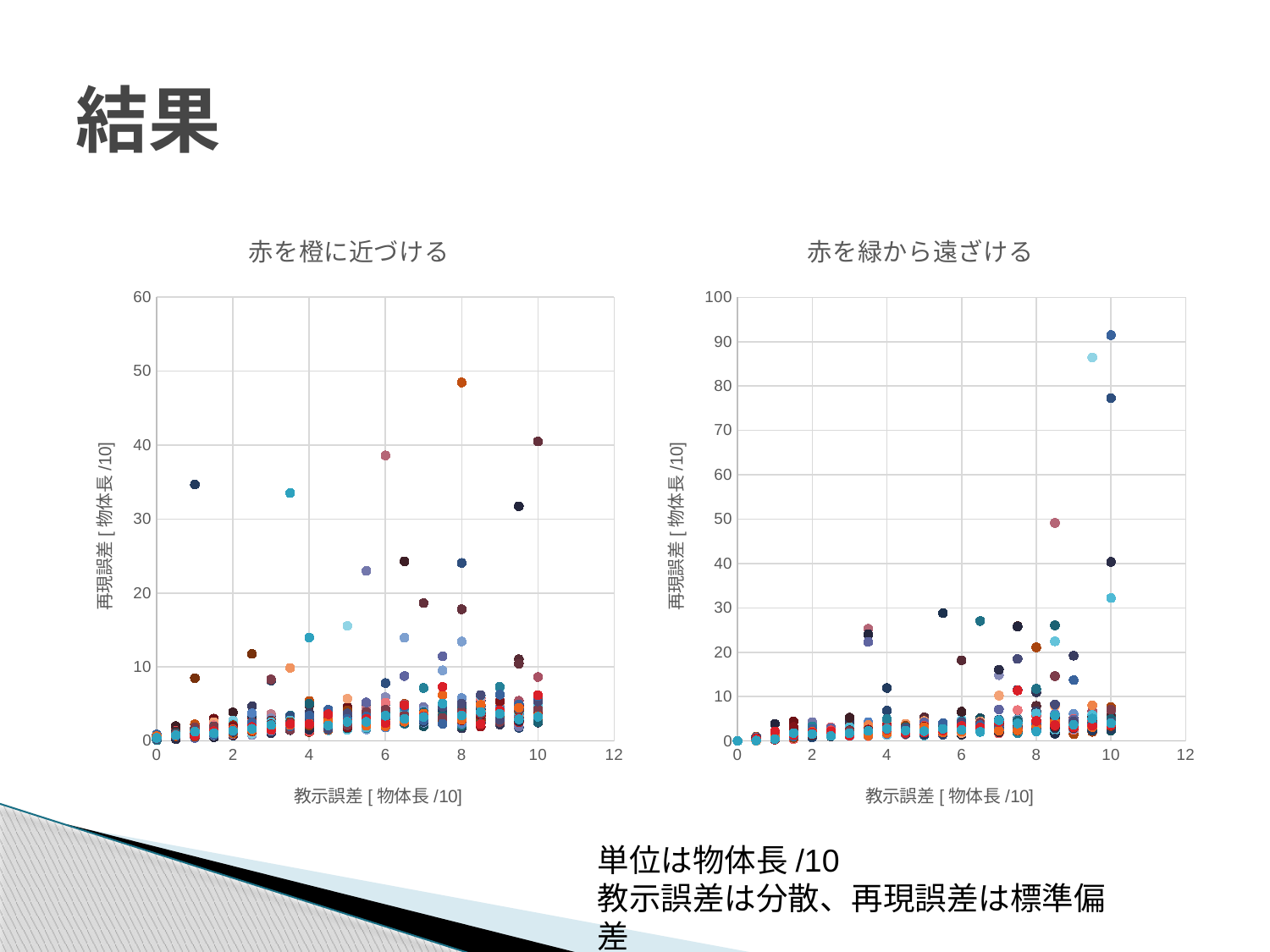

# 結果

### Chart: 赤を橙に近づける

| Category |  |  |  |  |  |  |  |  |  |  |  |  |  |  |  |  |  |  |  |  |  |  |  |  |  |  |  |  |  |  |  |  |  |  |  |  |  |  |  |  |  |  |  |  |  |  |  |  |  |  |
|---|---|---|---|---|---|---|---|---|---|---|---|---|---|---|---|---|---|---|---|---|---|---|---|---|---|---|---|---|---|---|---|---|---|---|---|---|---|---|---|---|---|---|---|---|---|---|---|---|---|---|

### Chart: 赤を緑から遠ざける

| Category |  |  |  |  |  |  |  |  |  |  |  |  |  |  |  |  |  |  |  |  |  |  |  |  |  |  |  |  |  |  |  |  |  |  |  |  |  |  |  |  |  |  |  |  |  |  |  |  |  |  |
|---|---|---|---|---|---|---|---|---|---|---|---|---|---|---|---|---|---|---|---|---|---|---|---|---|---|---|---|---|---|---|---|---|---|---|---|---|---|---|---|---|---|---|---|---|---|---|---|---|---|---|
単位は物体長/10
教示誤差は分散、再現誤差は標準偏差